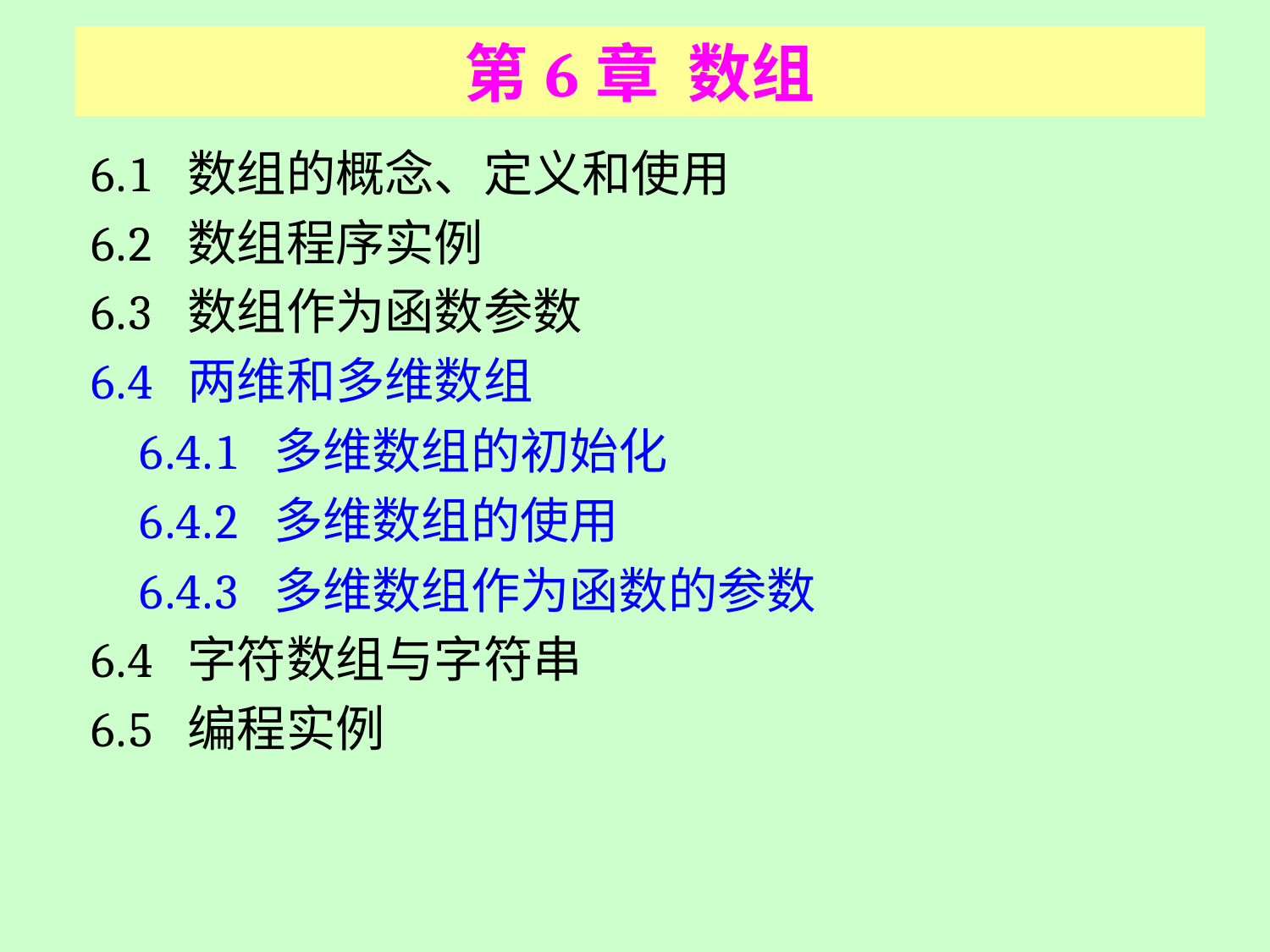

# 第6章  数组
6.1  数组的概念、定义和使用
6.2  数组程序实例
6.3  数组作为函数参数
6.4  两维和多维数组
	6.4.1  多维数组的初始化
	6.4.2  多维数组的使用
	6.4.3  多维数组作为函数的参数
6.4  字符数组与字符串
6.5  编程实例
62